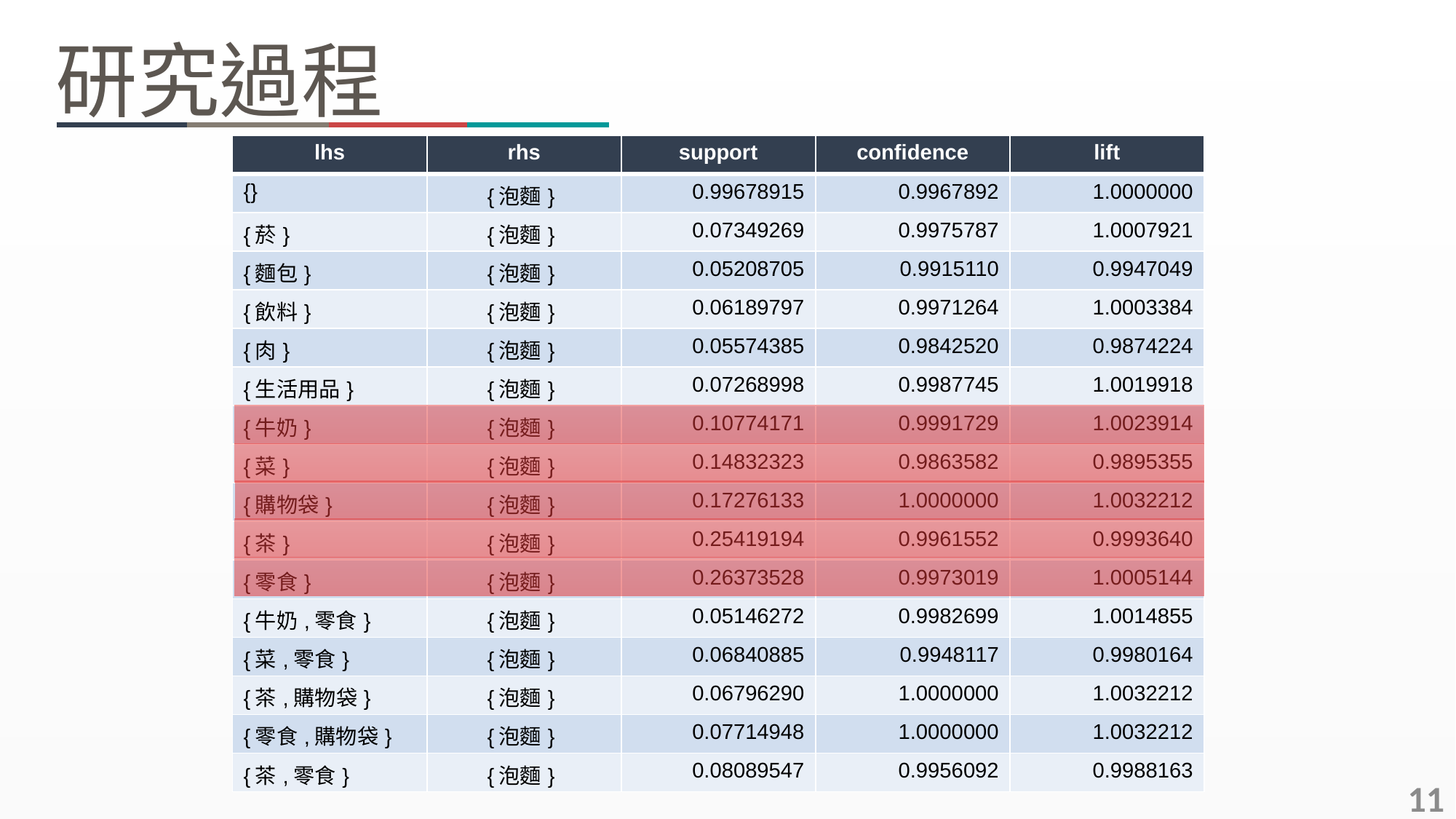

研究過程
| lhs | rhs | support | confidence | lift |
| --- | --- | --- | --- | --- |
| {} | {泡麵} | 0.99678915 | 0.9967892 | 1.0000000 |
| {菸} | {泡麵} | 0.07349269 | 0.9975787 | 1.0007921 |
| {麵包} | {泡麵} | 0.05208705 | 0.9915110 | 0.9947049 |
| {飲料} | {泡麵} | 0.06189797 | 0.9971264 | 1.0003384 |
| {肉} | {泡麵} | 0.05574385 | 0.9842520 | 0.9874224 |
| {生活用品} | {泡麵} | 0.07268998 | 0.9987745 | 1.0019918 |
| {牛奶} | {泡麵} | 0.10774171 | 0.9991729 | 1.0023914 |
| {菜} | {泡麵} | 0.14832323 | 0.9863582 | 0.9895355 |
| {購物袋} | {泡麵} | 0.17276133 | 1.0000000 | 1.0032212 |
| {茶} | {泡麵} | 0.25419194 | 0.9961552 | 0.9993640 |
| {零食} | {泡麵} | 0.26373528 | 0.9973019 | 1.0005144 |
| {牛奶,零食} | {泡麵} | 0.05146272 | 0.9982699 | 1.0014855 |
| {菜,零食} | {泡麵} | 0.06840885 | 0.9948117 | 0.9980164 |
| {茶,購物袋} | {泡麵} | 0.06796290 | 1.0000000 | 1.0032212 |
| {零食,購物袋} | {泡麵} | 0.07714948 | 1.0000000 | 1.0032212 |
| {茶,零食} | {泡麵} | 0.08089547 | 0.9956092 | 0.9988163 |

11